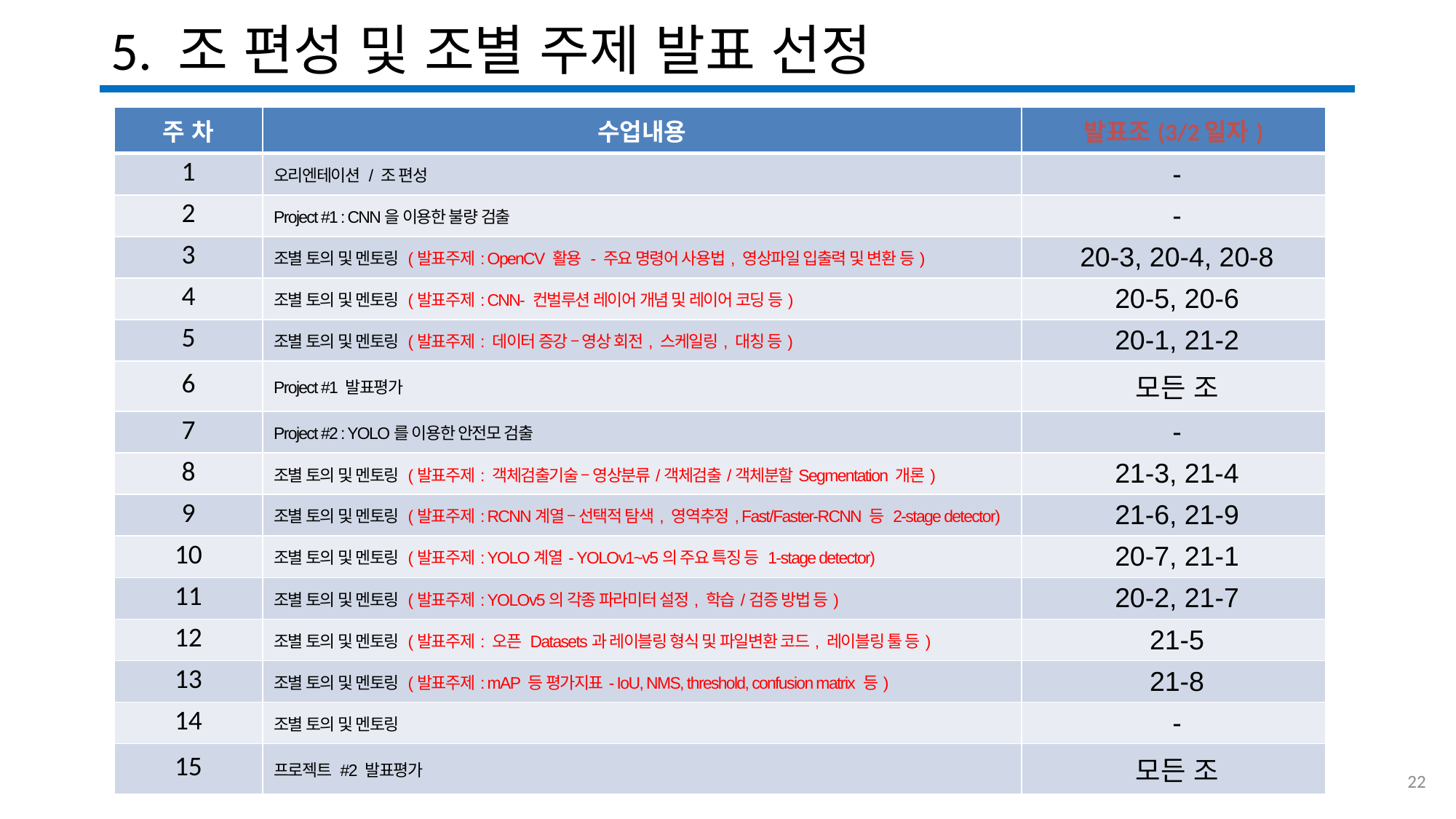

# 5. 조 편성 및 조별 주제 발표 선정
| 주 차 | 수업내용 | 발표조(3/2일자) |
| --- | --- | --- |
| 1 | 오리엔테이션 / 조 편성 | - |
| 2 | Project #1 : CNN을 이용한 불량 검출 | - |
| 3 | 조별 토의 및 멘토링 (발표주제: OpenCV 활용 - 주요 명령어 사용법, 영상파일 입출력 및 변환 등) | 20-3, 20-4, 20-8 |
| 4 | 조별 토의 및 멘토링 (발표주제: CNN- 컨벌루션 레이어 개념 및 레이어 코딩 등) | 20-5, 20-6 |
| 5 | 조별 토의 및 멘토링 (발표주제: 데이터 증강 – 영상 회전, 스케일링, 대칭 등) | 20-1, 21-2 |
| 6 | Project #1 발표평가 | 모든 조 |
| 7 | Project #2 : YOLO를 이용한 안전모 검출 | - |
| 8 | 조별 토의 및 멘토링 (발표주제: 객체검출기술 – 영상분류/객체검출/객체분할Segmentation 개론) | 21-3, 21-4 |
| 9 | 조별 토의 및 멘토링 (발표주제: RCNN계열 – 선택적 탐색, 영역추정, Fast/Faster-RCNN 등 2-stage detector) | 21-6, 21-9 |
| 10 | 조별 토의 및 멘토링 (발표주제: YOLO계열- YOLOv1~v5의 주요 특징 등 1-stage detector) | 20-7, 21-1 |
| 11 | 조별 토의 및 멘토링 (발표주제: YOLOv5의 각종 파라미터 설정, 학습/검증 방법 등) | 20-2, 21-7 |
| 12 | 조별 토의 및 멘토링 (발표주제: 오픈 Datasets과 레이블링 형식 및 파일변환 코드, 레이블링 툴 등) | 21-5 |
| 13 | 조별 토의 및 멘토링 (발표주제: mAP 등 평가지표- IoU, NMS, threshold, confusion matrix 등) | 21-8 |
| 14 | 조별 토의 및 멘토링 | - |
| 15 | 프로젝트 #2 발표평가 | 모든 조 |
22